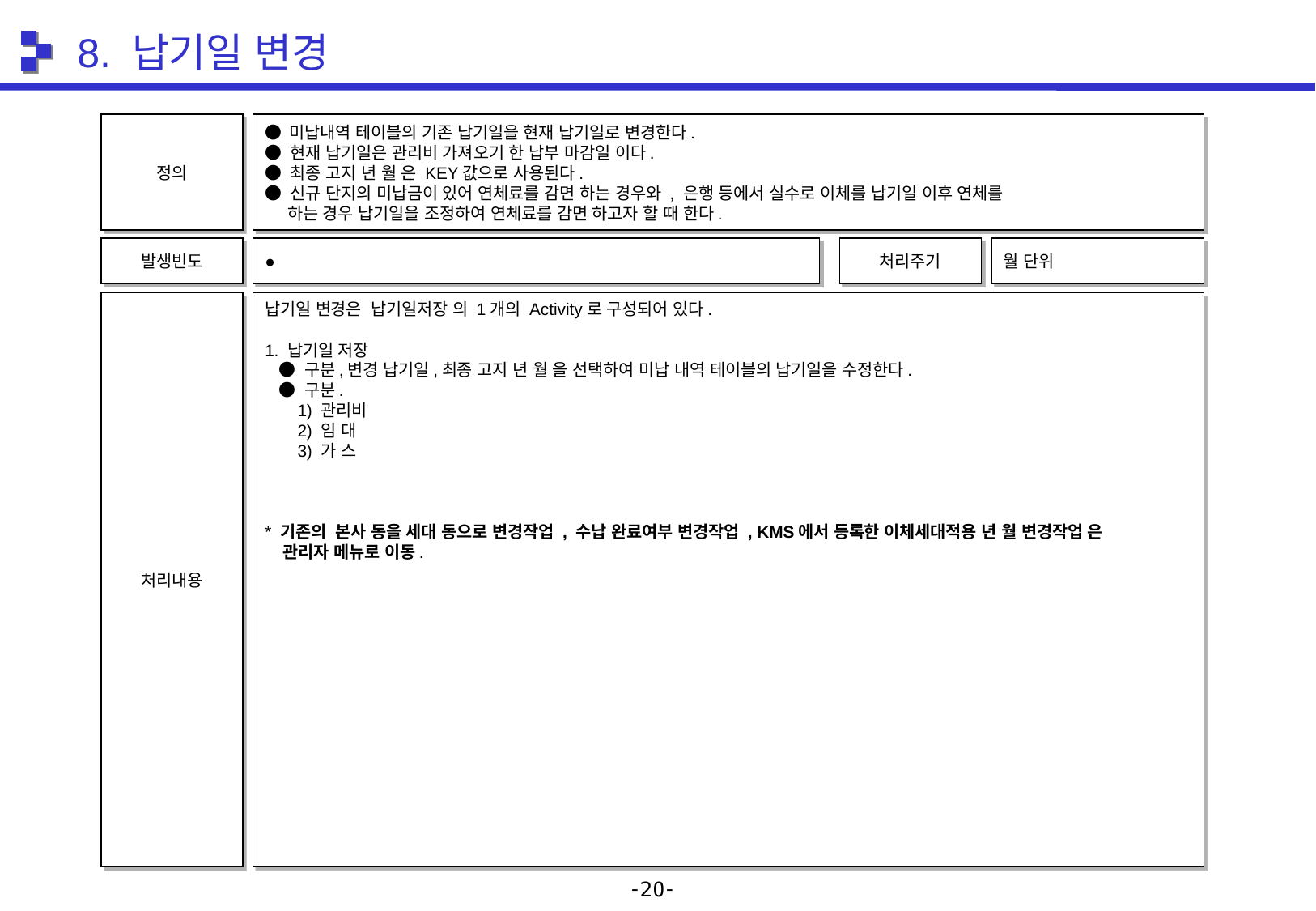

8. 납기일 변경
정의
● 미납내역 테이블의 기존 납기일을 현재 납기일로 변경한다.
● 현재 납기일은 관리비 가져오기 한 납부 마감일 이다.
● 최종 고지 년 월 은 KEY값으로 사용된다.
● 신규 단지의 미납금이 있어 연체료를 감면 하는 경우와 , 은행 등에서 실수로 이체를 납기일 이후 연체를
    하는 경우 납기일을 조정하여 연체료를 감면 하고자 할 때 한다.
발생빈도
●
처리주기
월 단위
처리내용
납기일 변경은  납기일저장 의 1개의 Activity로 구성되어 있다.

1. 납기일 저장
   ● 구분,변경 납기일,최종 고지 년 월 을 선택하여 미납 내역 테이블의 납기일을 수정한다.
   ● 구분.
       1) 관리비
       2) 임 대
       3) 가 스

* 기존의  본사 동을 세대 동으로 변경작업 , 수납 완료여부 변경작업 , KMS에서 등록한 이체세대적용 년 월 변경작업 은
   관리자 메뉴로 이동.